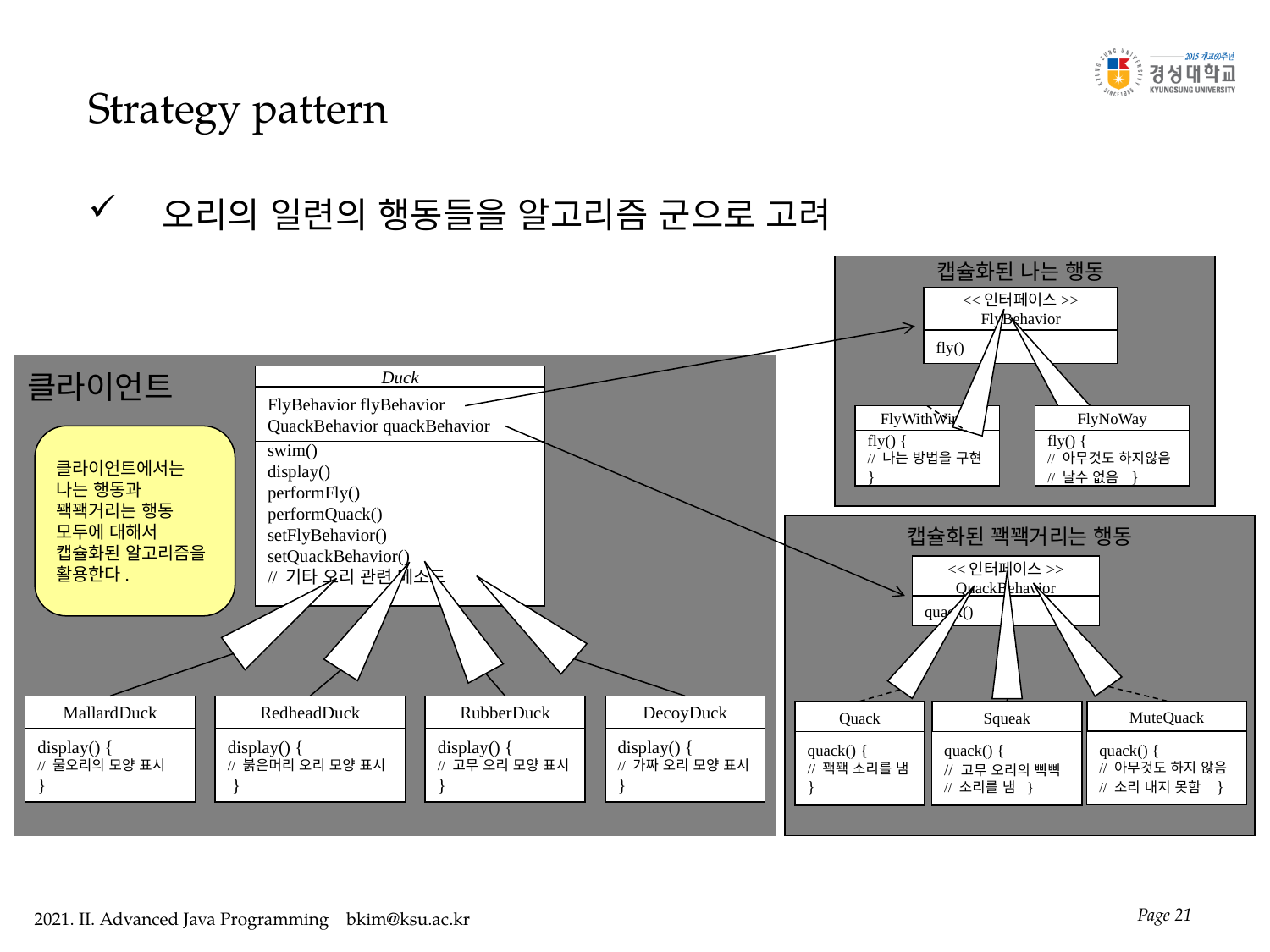

# Strategy pattern
오리의 일련의 행동들을 알고리즘 군으로 고려

캡슐화된 나는 행동

<<인터페이스>>
FlyBehavior

fly()
클라이언트

Duck
FlyBehavior flyBehavior
QuackBehavior quackBehavior
swim()
display()
performFly()
performQuack()
setFlyBehavior()
setQuackBehavior()
// 기타 오리 관련 메소드

FlyWithWings
fly() {
// 나는 방법을 구현
}
FlyNoWay
fly() {
// 아무것도 하지않음
// 날수 없음  }
클라이언트에서는
나는 행동과
꽥꽥거리는 행동
모두에 대해서
캡슐화된 알고리즘을
활용한다.

캡슐화된 꽥꽥거리는 행동

<<인터페이스>>
QuackBehavior

quack()
MallardDuck
display() {
// 물오리의 모양 표시
}
RedheadDuck
display() {
// 붉은머리 오리 모양 표시
 }
RubberDuck
display() {
// 고무 오리 모양 표시
}
DecoyDuck
display() {
// 가짜 오리 모양 표시
}
MuteQuack
Quack
Squeak
quack() {
// 아무것도 하지 않음
// 소리 내지 못함   }
quack() {
// 꽥꽥 소리를 냄
}
quack() {
// 고무 오리의 삑삑
// 소리를 냄  }
Page 21